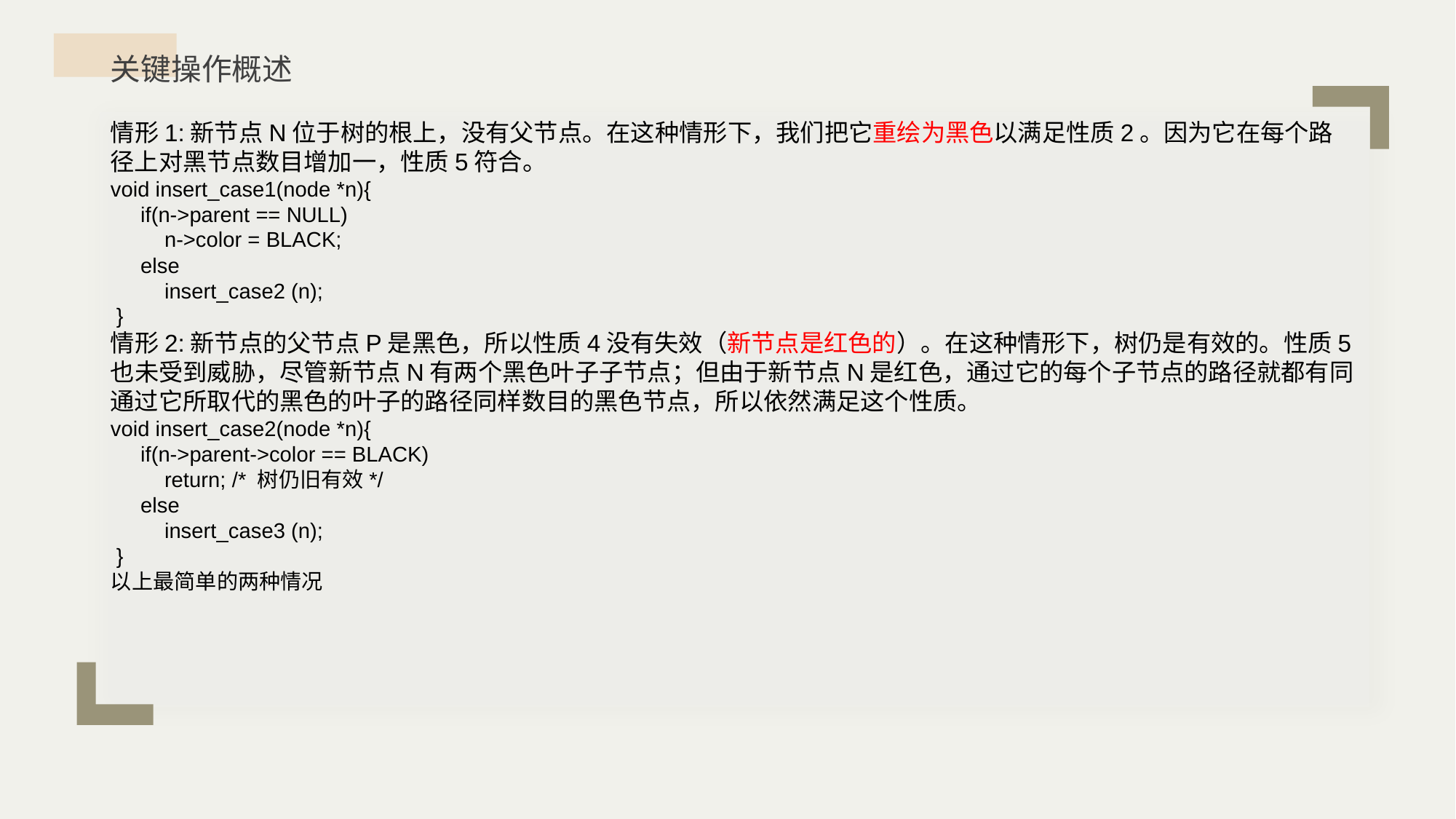

关键操作概述

情形1:新节点N位于树的根上，没有父节点。在这种情形下，我们把它重绘为黑色以满足性质2。因为它在每个路径上对黑节点数目增加一，性质5符合。
void insert_case1(node *n){
     if(n->parent == NULL)
         n->color = BLACK;
     else
         insert_case2 (n);
 }
情形2:新节点的父节点P是黑色，所以性质4没有失效（新节点是红色的）。在这种情形下，树仍是有效的。性质5也未受到威胁，尽管新节点N有两个黑色叶子子节点；但由于新节点N是红色，通过它的每个子节点的路径就都有同通过它所取代的黑色的叶子的路径同样数目的黑色节点，所以依然满足这个性质。
void insert_case2(node *n){
     if(n->parent->color == BLACK)
         return; /* 树仍旧有效*/
     else
         insert_case3 (n);
 }
以上最简单的两种情况